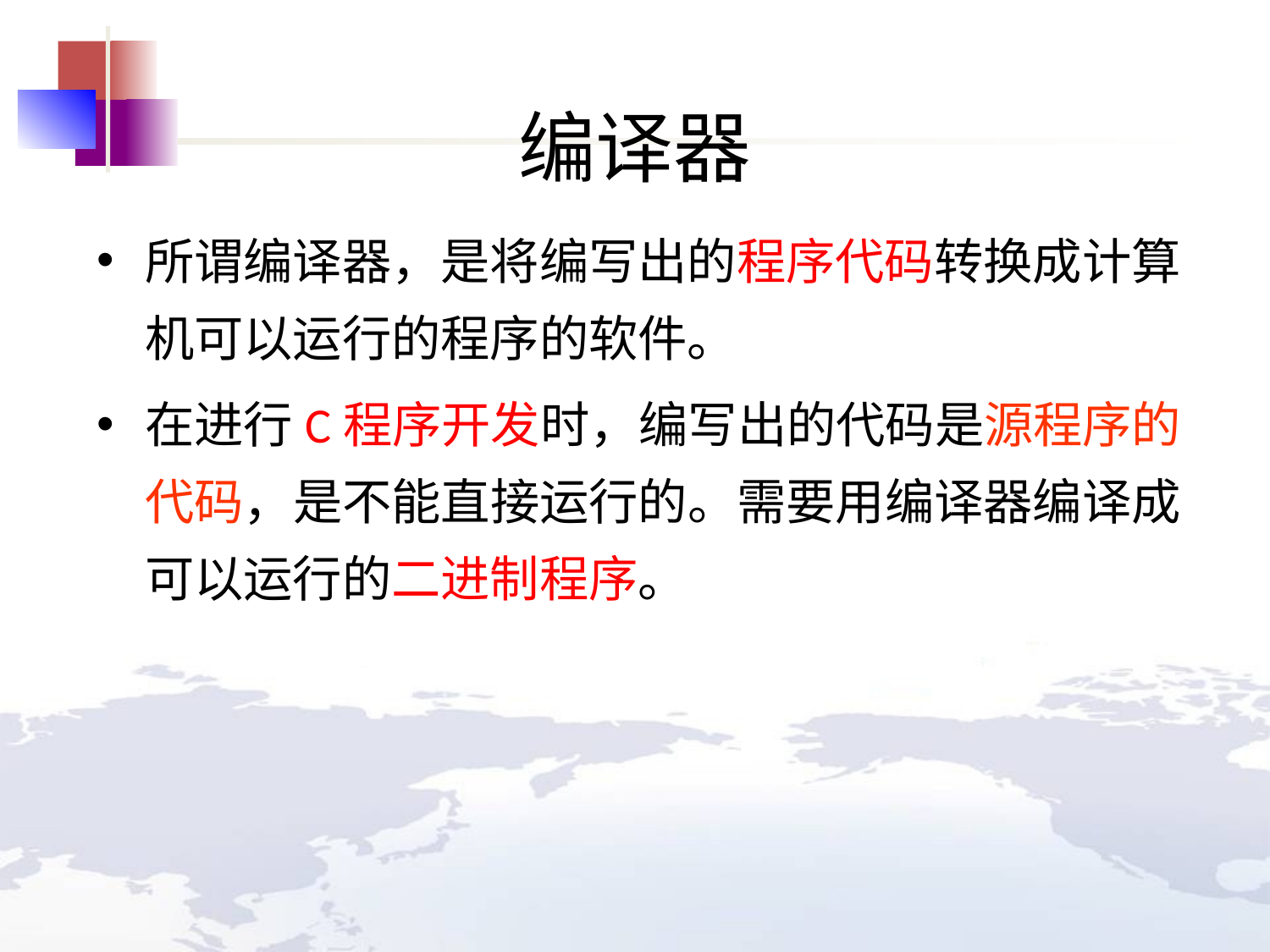

# 编译器
所谓编译器，是将编写出的程序代码转换成计算机可以运行的程序的软件。
在进行C程序开发时，编写出的代码是源程序的代码，是不能直接运行的。需要用编译器编译成可以运行的二进制程序。